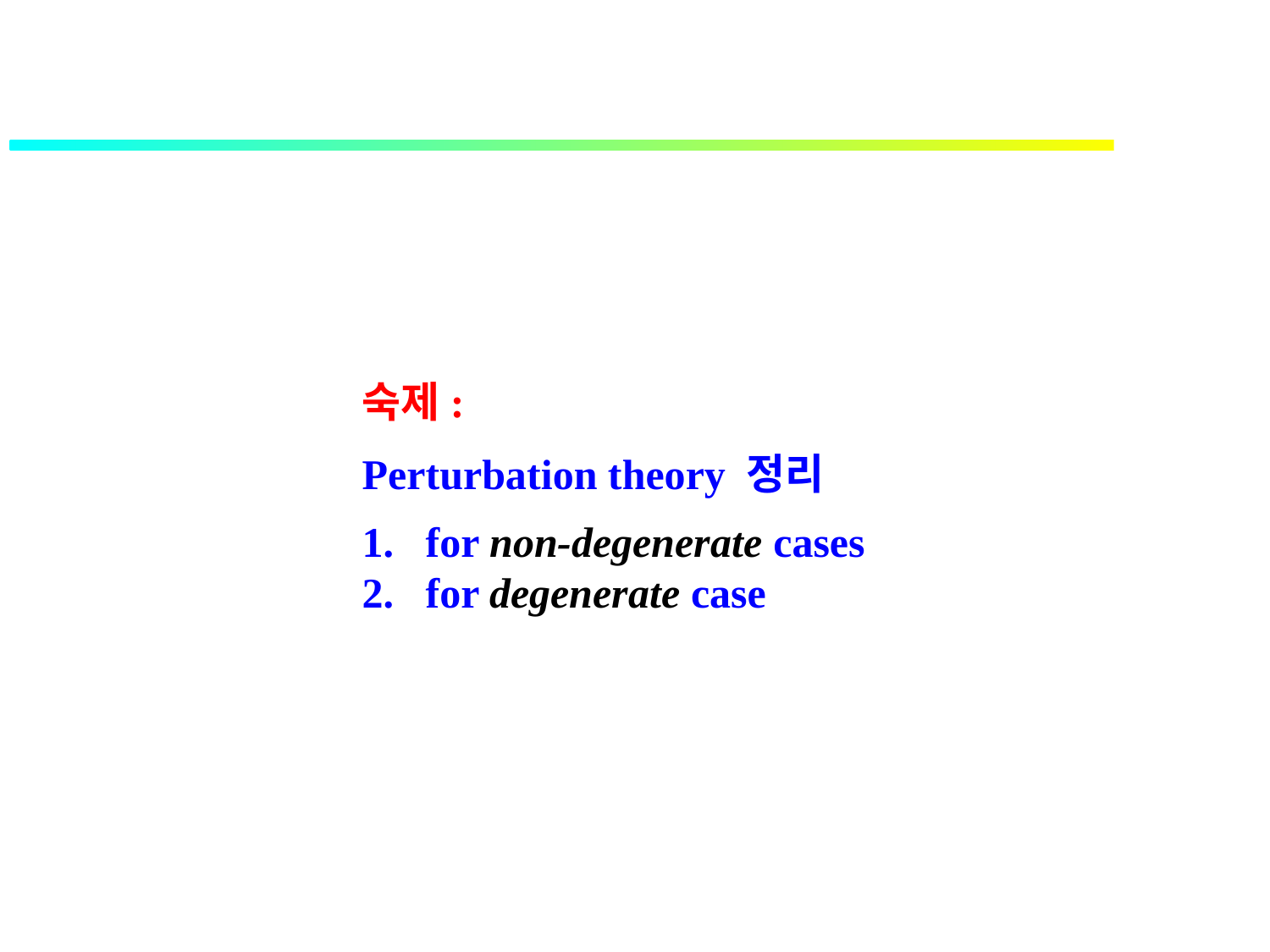

숙제:

Perturbation theory 정리

for non-degenerate cases
for degenerate case